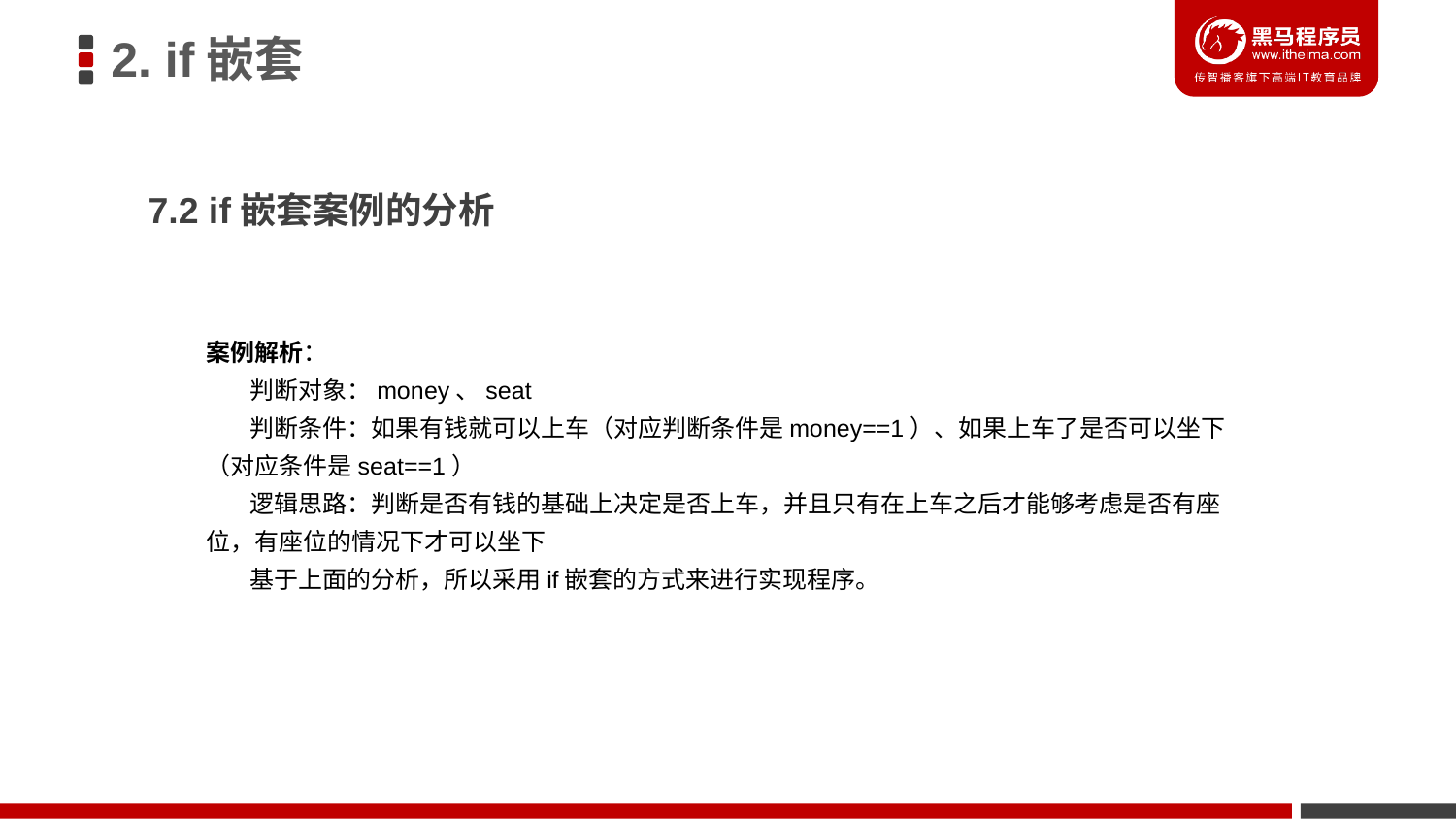

2. if嵌套
7.2 if嵌套案例的分析
案例解析：
       判断对象：money、seat
       判断条件：如果有钱就可以上车（对应判断条件是money==1）、如果上车了是否可以坐下（对应条件是seat==1）
       逻辑思路：判断是否有钱的基础上决定是否上车，并且只有在上车之后才能够考虑是否有座位，有座位的情况下才可以坐下
       基于上面的分析，所以采用if嵌套的方式来进行实现程序。